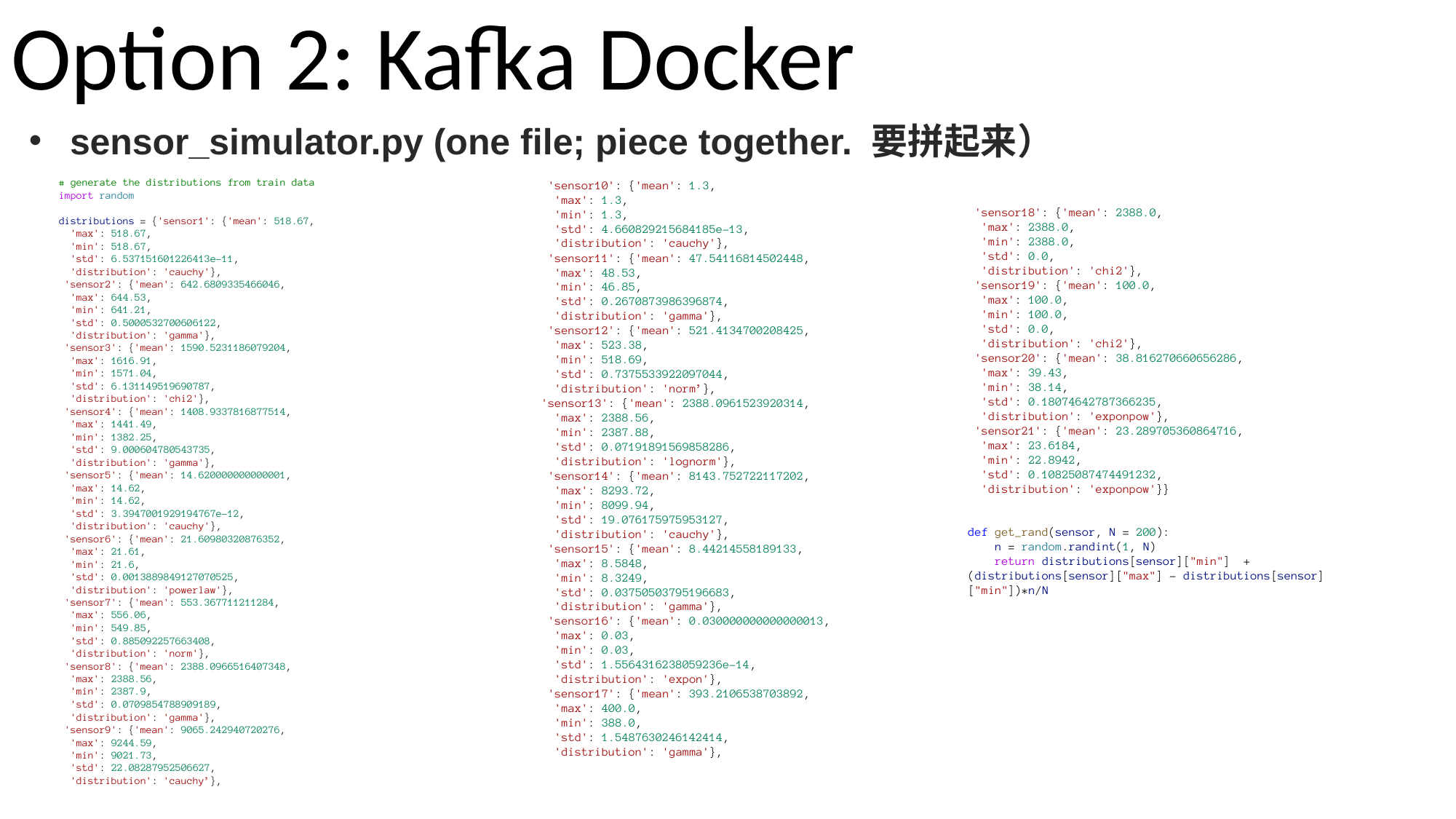

# Option 2: Kafka Docker
sensor_simulator.py (one file; piece together. 要拼起来）

 'sensor10': {'mean': 1.3,
  'max': 1.3,
  'min': 1.3,
  'std': 4.660829215684185e-13,
  'distribution': 'cauchy'},
 'sensor11': {'mean': 47.54116814502448,
  'max': 48.53,
  'min': 46.85,
  'std': 0.2670873986396874,
  'distribution': 'gamma'},
 'sensor12': {'mean': 521.4134700208425,
  'max': 523.38,
  'min': 518.69,
  'std': 0.7375533922097044,
  'distribution': 'norm’},
'sensor13': {'mean': 2388.0961523920314,
  'max': 2388.56,
  'min': 2387.88,
  'std': 0.07191891569858286,
  'distribution': 'lognorm'},
 'sensor14': {'mean': 8143.752722117202,
  'max': 8293.72,
  'min': 8099.94,
  'std': 19.076175975953127,
  'distribution': 'cauchy'},
 'sensor15': {'mean': 8.44214558189133,
  'max': 8.5848,
  'min': 8.3249,
  'std': 0.03750503795196683,
  'distribution': 'gamma'},
 'sensor16': {'mean': 0.030000000000000013,
  'max': 0.03,
  'min': 0.03,
  'std': 1.5564316238059236e-14,
  'distribution': 'expon'},
 'sensor17': {'mean': 393.2106538703892,
  'max': 400.0,
  'min': 388.0,
  'std': 1.5487630246142414,
  'distribution': 'gamma'},
# generate the distributions from train data
import random
distributions = {'sensor1': {'mean': 518.67,
  'max': 518.67,
  'min': 518.67,
  'std': 6.537151601226413e-11,
  'distribution': 'cauchy'},
 'sensor2': {'mean': 642.6809335466046,
  'max': 644.53,
  'min': 641.21,
  'std': 0.5000532700606122,
  'distribution': 'gamma'},
 'sensor3': {'mean': 1590.5231186079204,
  'max': 1616.91,
  'min': 1571.04,
  'std': 6.131149519690787,
  'distribution': 'chi2'},
 'sensor4': {'mean': 1408.9337816877514,
  'max': 1441.49,
  'min': 1382.25,
  'std': 9.000604780543735,
  'distribution': 'gamma'},
 'sensor5': {'mean': 14.620000000000001,
  'max': 14.62,
  'min': 14.62,
  'std': 3.3947001929194767e-12,
  'distribution': 'cauchy'},
 'sensor6': {'mean': 21.60980320876352,
  'max': 21.61,
  'min': 21.6,
  'std': 0.0013889849127070525,
  'distribution': 'powerlaw'},
 'sensor7': {'mean': 553.367711211284,
  'max': 556.06,
  'min': 549.85,
  'std': 0.885092257663408,
  'distribution': 'norm'},
 'sensor8': {'mean': 2388.0966516407348,
  'max': 2388.56,
  'min': 2387.9,
  'std': 0.0709854788909189,
  'distribution': 'gamma'},
 'sensor9': {'mean': 9065.242940720276,
  'max': 9244.59,
  'min': 9021.73,
  'std': 22.08287952506627,
  'distribution': 'cauchy’},

 'sensor18': {'mean': 2388.0,
  'max': 2388.0,
  'min': 2388.0,
  'std': 0.0,
  'distribution': 'chi2'},
 'sensor19': {'mean': 100.0,
  'max': 100.0,
  'min': 100.0,
  'std': 0.0,
  'distribution': 'chi2'},
 'sensor20': {'mean': 38.816270660656286,
  'max': 39.43,
  'min': 38.14,
  'std': 0.18074642787366235,
  'distribution': 'exponpow'},
 'sensor21': {'mean': 23.289705360864716,
  'max': 23.6184,
  'min': 22.8942,
  'std': 0.10825087474491232,
  'distribution': 'exponpow'}}
def get_rand(sensor, N = 200):
    n = random.randint(1, N)
    return distributions[sensor]["min"]  + (distributions[sensor]["max"] - distributions[sensor]["min"])*n/N